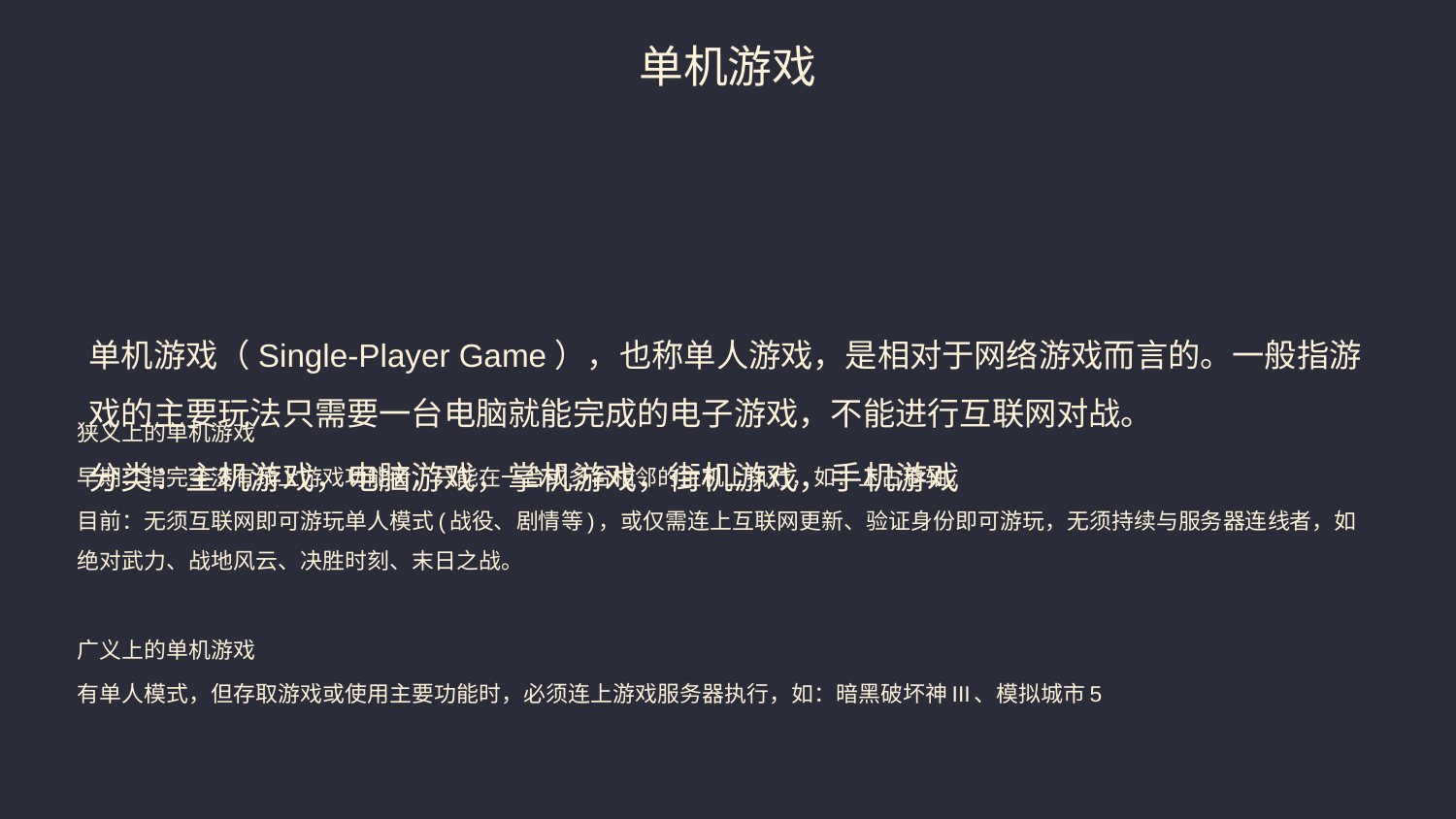

# 单机游戏
单机游戏（Single-Player Game），也称单人游戏，是相对于网络游戏而言的。一般指游戏的主要玩法只需要一台电脑就能完成的电子游戏，不能进行互联网对战。
分类：主机游戏，电脑游戏，掌机游戏，街机游戏，手机游戏
狭义上的单机游戏
早期：指完全没有线上游戏功能者，只能在一台或多台相邻的主机上执行，如：上古卷轴。
目前：无须互联网即可游玩单人模式(战役、剧情等)，或仅需连上互联网更新、验证身份即可游玩，无须持续与服务器连线者，如绝对武力、战地风云、决胜时刻、末日之战。

广义上的单机游戏
有单人模式，但存取游戏或使用主要功能时，必须连上游戏服务器执行，如：暗黑破坏神III、模拟城市5